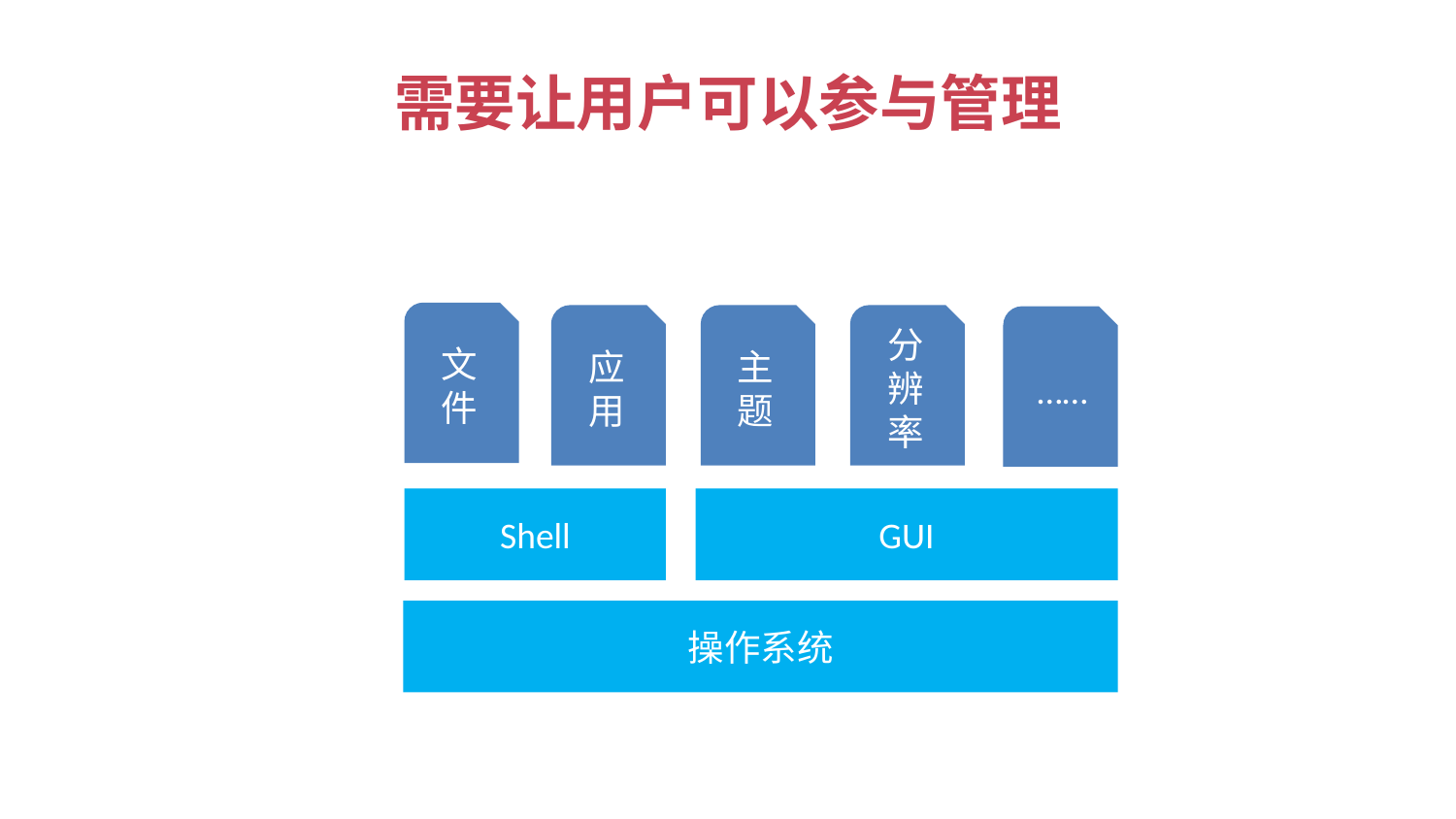

# 需要让用户可以参与管理
文件
应用
主题
分辨率
 ……
Shell
GUI
操作系统